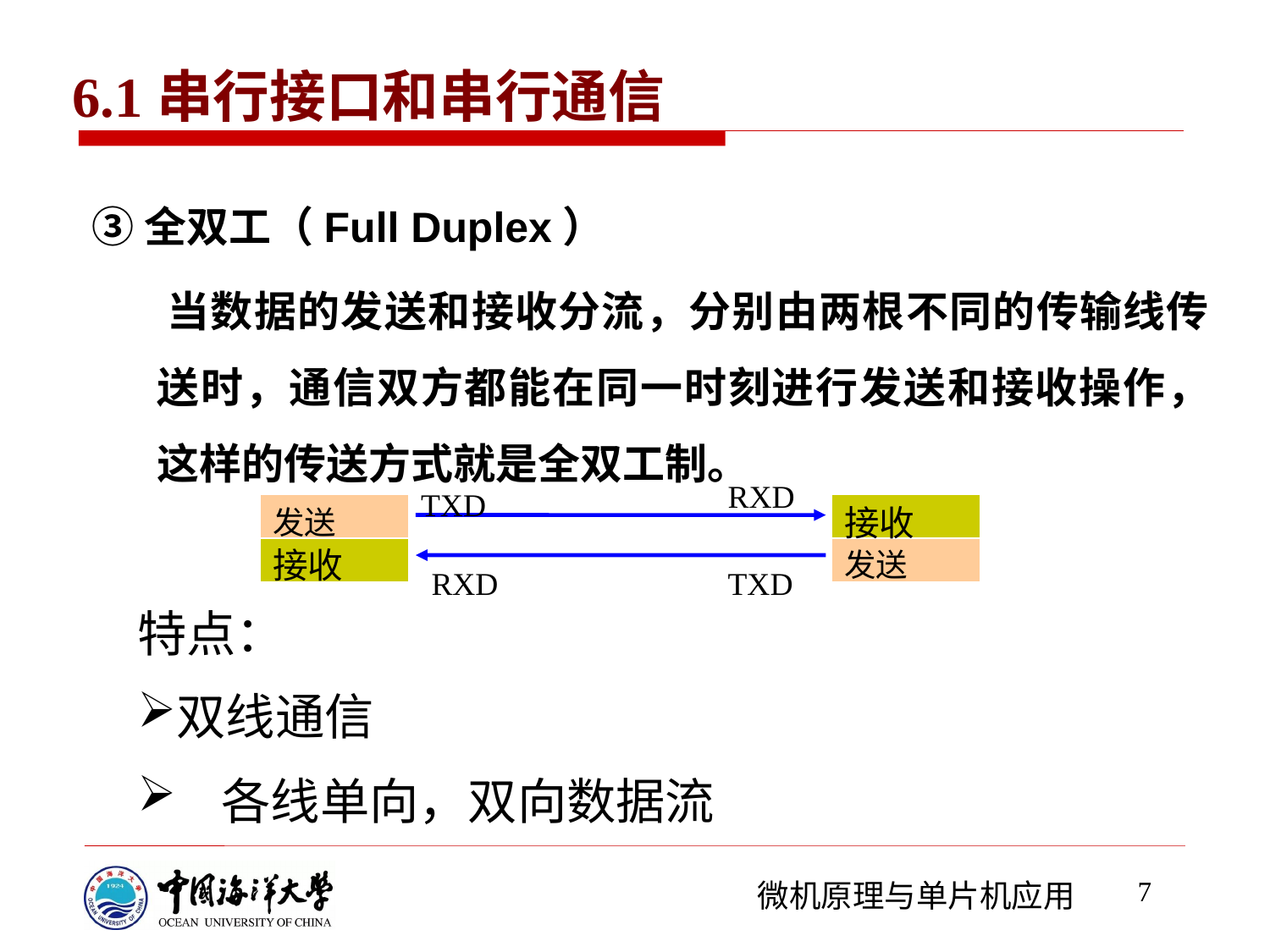

6.1串行接口和串行通信
③全双工（Full Duplex）
      当数据的发送和接收分流，分别由两根不同的传输线传送时，通信双方都能在同一时刻进行发送和接收操作，这样的传送方式就是全双工制。

RXD
TXD
发送

接收

RXD
TXD

接收

发送

特点：
双线通信
   各线单向，双向数据流
7